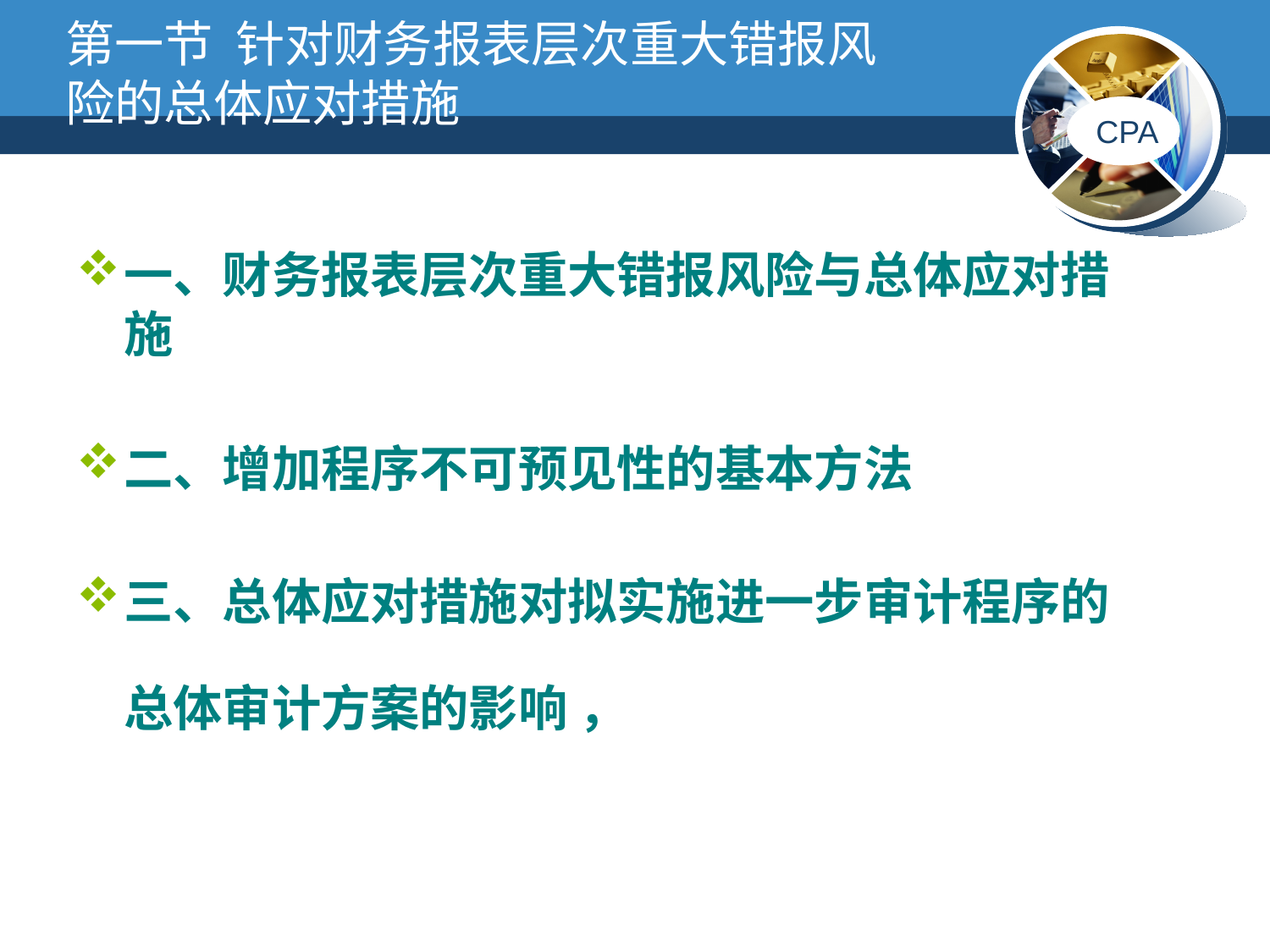

# 第一节  针对财务报表层次重大错报风险的总体应对措施
一、财务报表层次重大错报风险与总体应对措施
二、增加程序不可预见性的基本方法
三、总体应对措施对拟实施进一步审计程序的总体审计方案的影响 ，